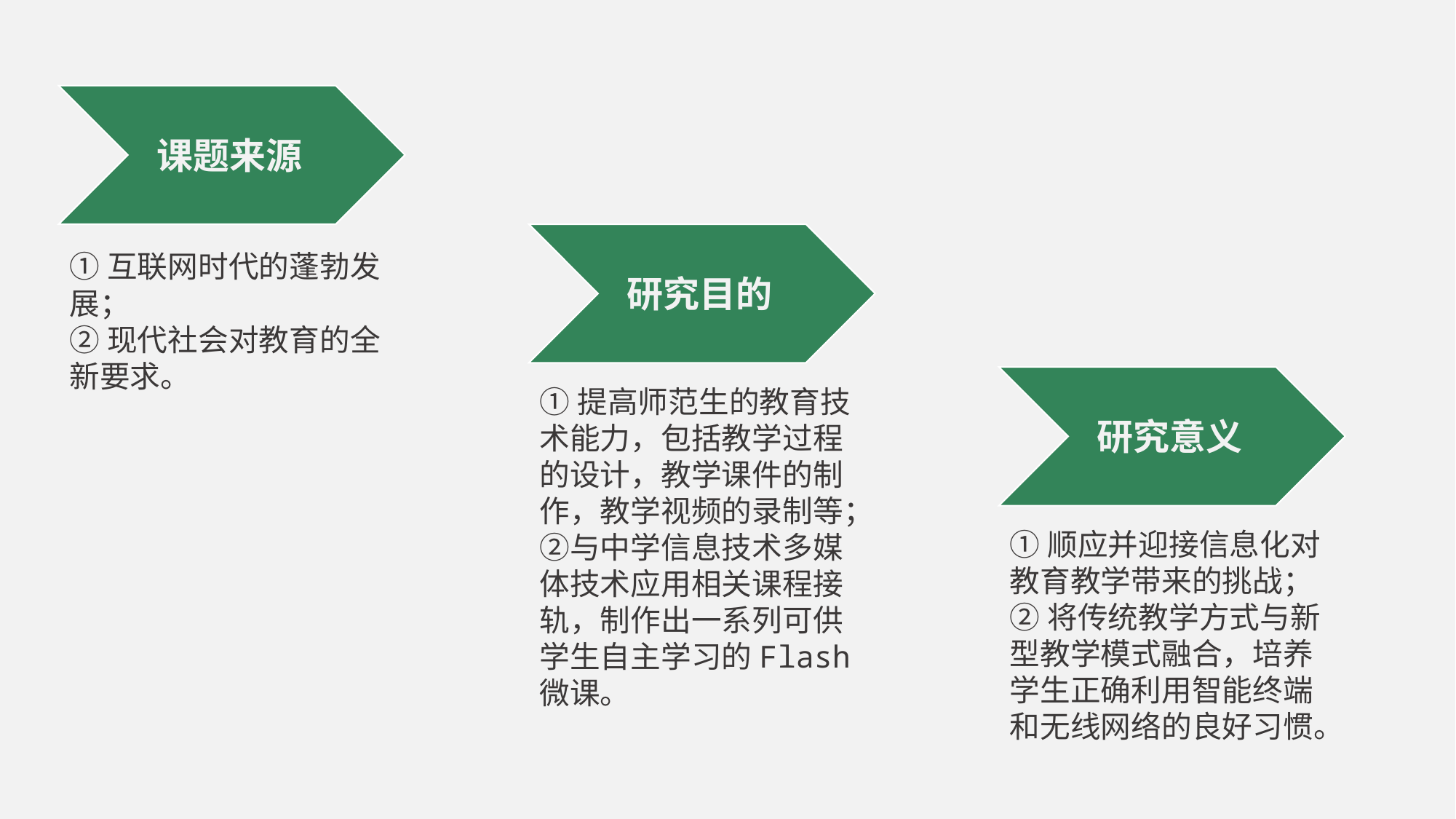

课题来源

研究目的
①互联网时代的蓬勃发展；
②现代社会对教育的全新要求。

研究意义
①提高师范生的教育技术能力，包括教学过程的设计，教学课件的制作，教学视频的录制等；②与中学信息技术多媒体技术应用相关课程接轨，制作出一系列可供学生自主学习的Flash微课。
①顺应并迎接信息化对教育教学带来的挑战；
②将传统教学方式与新型教学模式融合，培养学生正确利用智能终端和无线网络的良好习惯。